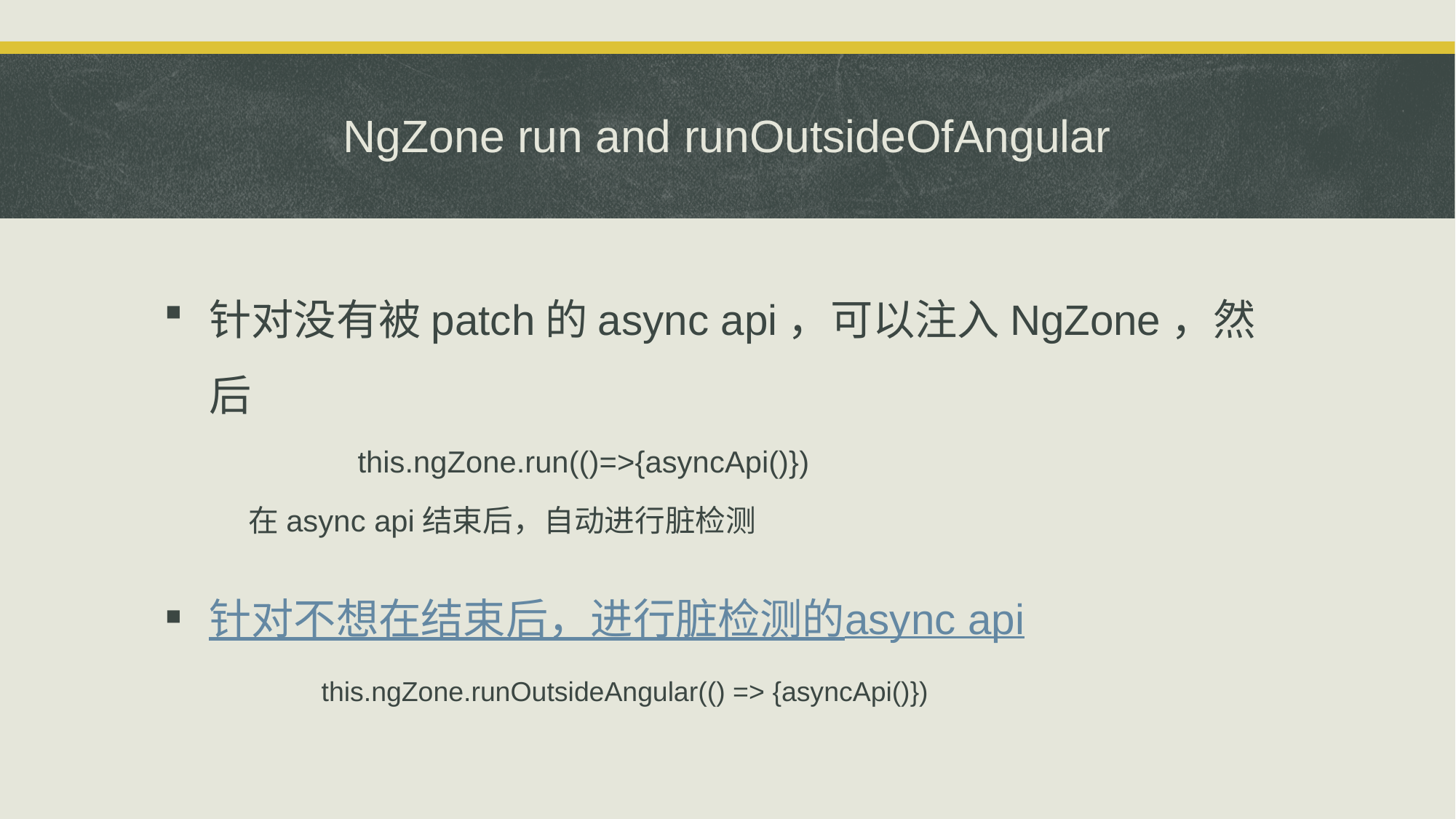

# NgZone run and runOutsideOfAngular
针对没有被patch的async api，可以注入NgZone，然后
	this.ngZone.run(()=>{asyncApi()})
在async api结束后，自动进行脏检测
针对不想在结束后，进行脏检测的async api
this.ngZone.runOutsideAngular(() => {asyncApi()})